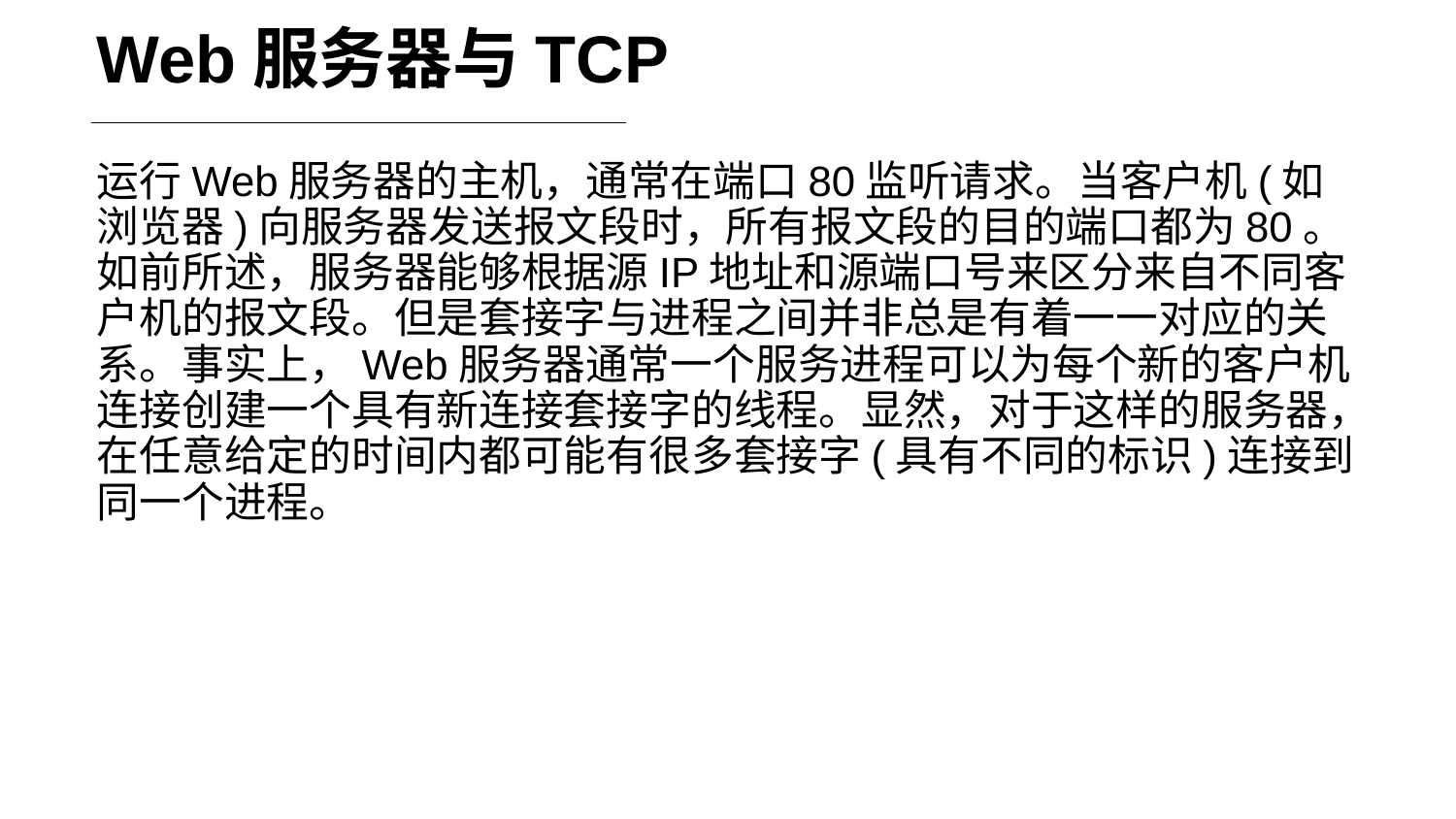

# Web服务器与TCP
运行Web服务器的主机，通常在端口80监听请求。当客户机(如浏览器)向服务器发送报文段时，所有报文段的目的端口都为80。如前所述，服务器能够根据源IP地址和源端口号来区分来自不同客户机的报文段。但是套接字与进程之间并非总是有着一一对应的关系。事实上，Web服务器通常一个服务进程可以为每个新的客户机连接创建一个具有新连接套接字的线程。显然，对于这样的服务器，在任意给定的时间内都可能有很多套接字(具有不同的标识)连接到同一个进程。